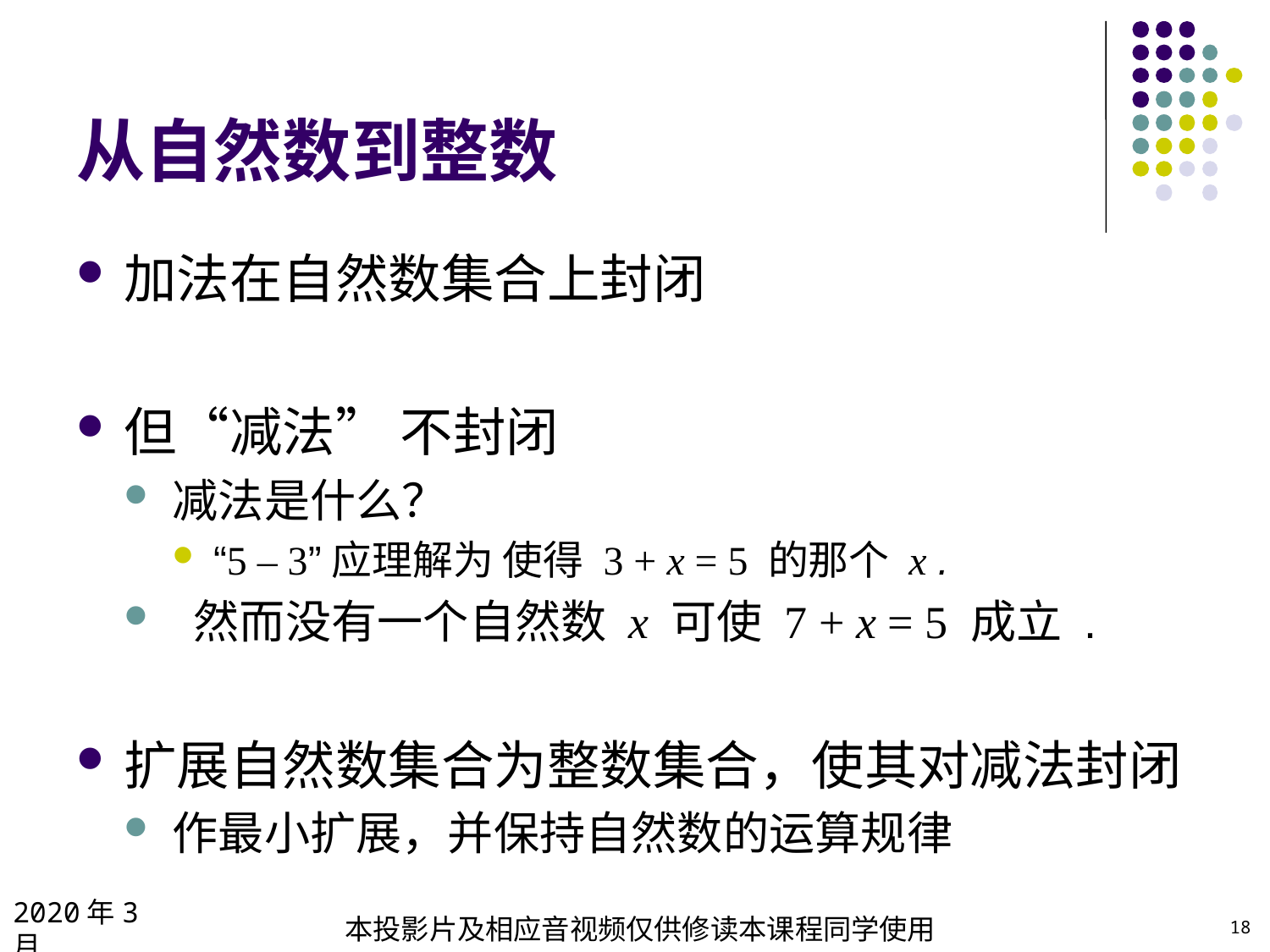

# 从自然数到整数
加法在自然数集合上封闭

但“减法” 不封闭
减法是什么？
“5 – 3”应理解为 使得 3 + x = 5 的那个 x .
 然而没有一个自然数 x 可使 7 + x = 5 成立 .

扩展自然数集合为整数集合，使其对减法封闭
作最小扩展，并保持自然数的运算规律
2020年3月
本投影片及相应音视频仅供修读本课程同学使用
18